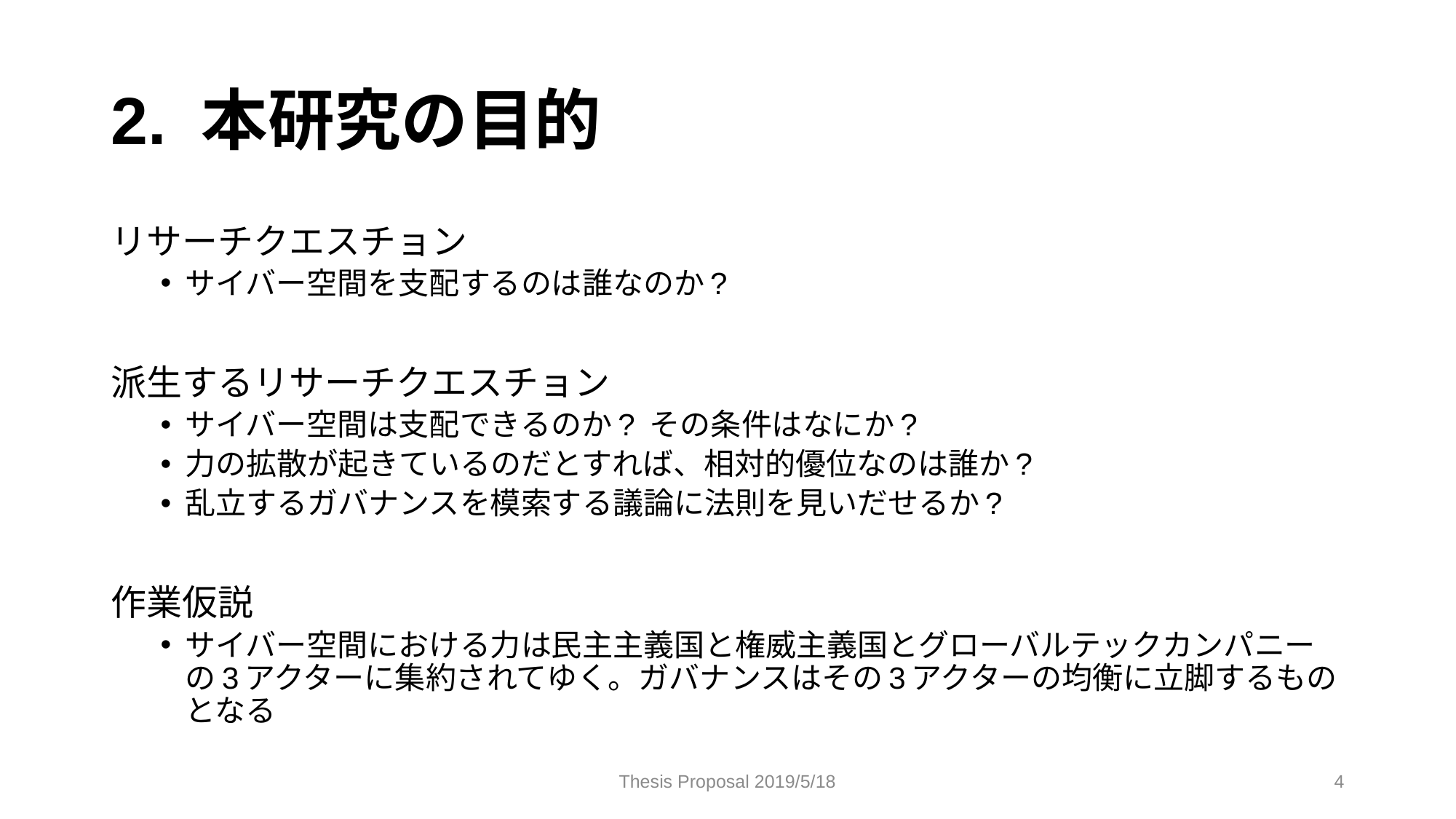

# 2. 本研究の目的
リサーチクエスチョン
サイバー空間を支配するのは誰なのか?

派生するリサーチクエスチョン
サイバー空間は支配できるのか? その条件はなにか?
力の拡散が起きているのだとすれば、相対的優位なのは誰か?
乱立するガバナンスを模索する議論に法則を見いだせるか?

作業仮説
サイバー空間における力は民主主義国と権威主義国とグローバルテックカンパニーの3アクターに集約されてゆく。ガバナンスはその3アクターの均衡に立脚するものとなる

Thesis Proposal 2019/5/18
4